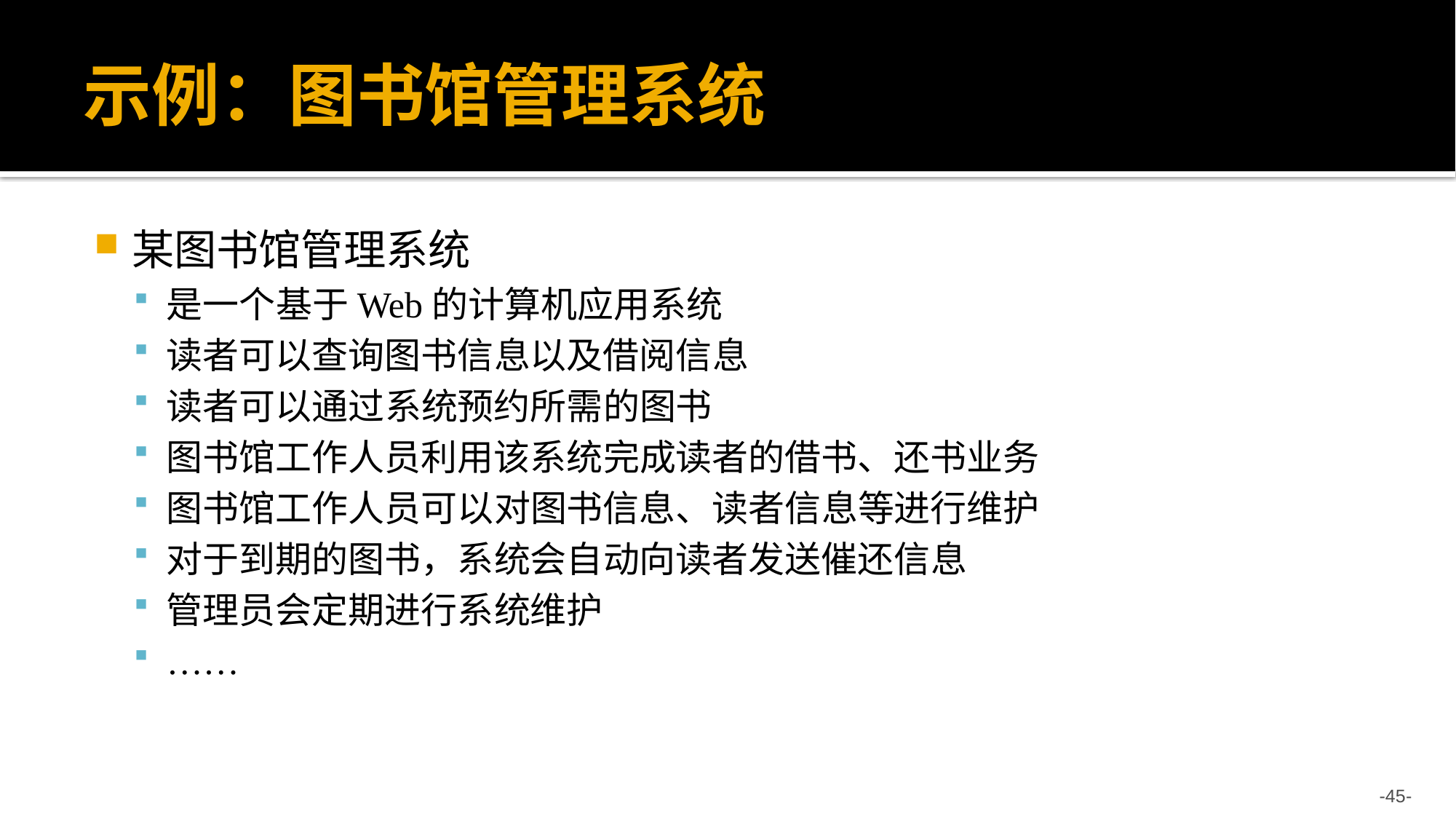

# 示例：图书馆管理系统
某图书馆管理系统
是一个基于Web的计算机应用系统
读者可以查询图书信息以及借阅信息
读者可以通过系统预约所需的图书
图书馆工作人员利用该系统完成读者的借书、还书业务
图书馆工作人员可以对图书信息、读者信息等进行维护
对于到期的图书，系统会自动向读者发送催还信息
管理员会定期进行系统维护
……
-45-